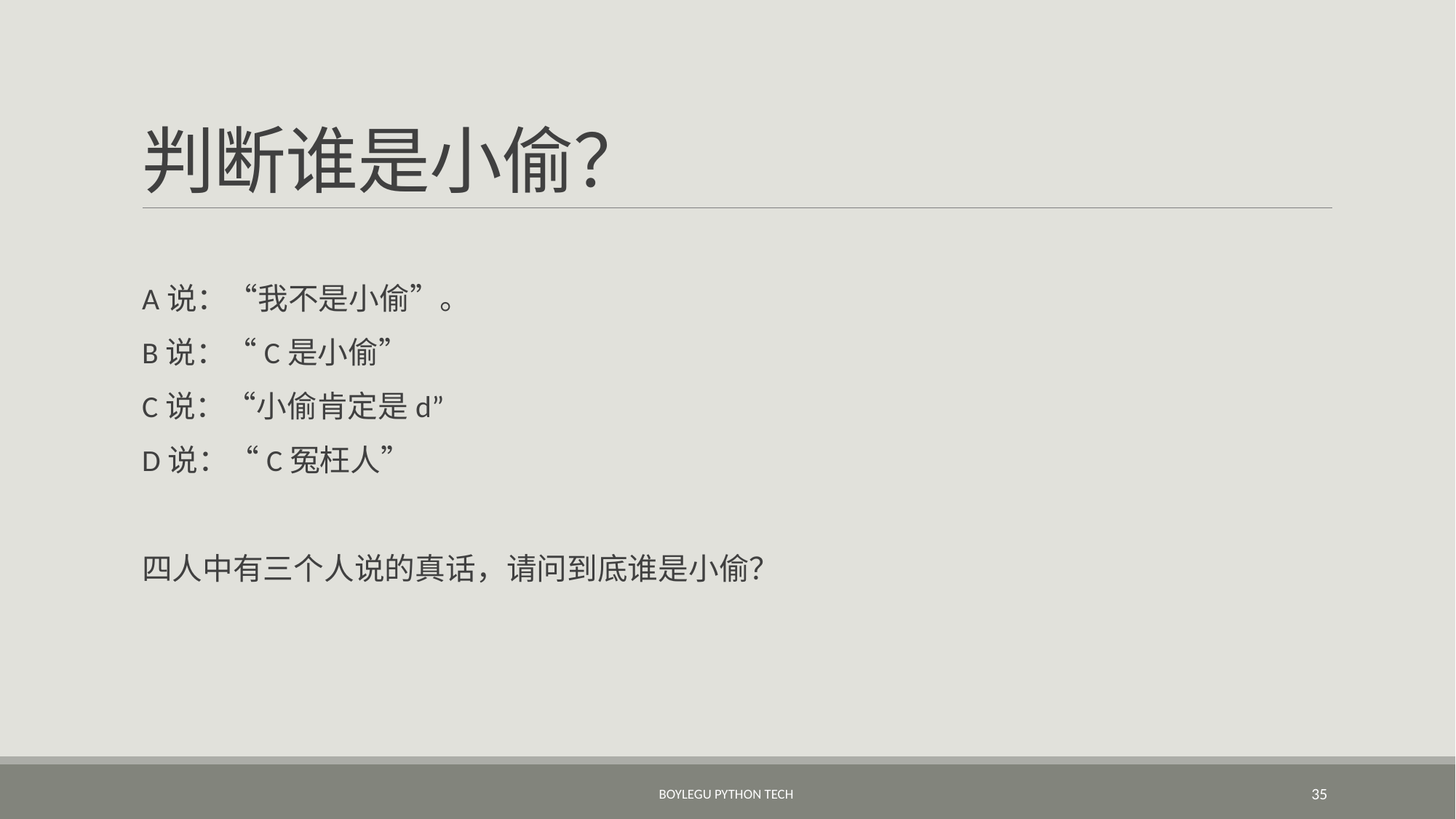

# 判断谁是小偷？

A说：“我不是小偷”。
B说：“C是小偷”
C说：“小偷肯定是d”
D说：“C冤枉人”

四人中有三个人说的真话，请问到底谁是小偷？
BoyleGu Python Tech
35